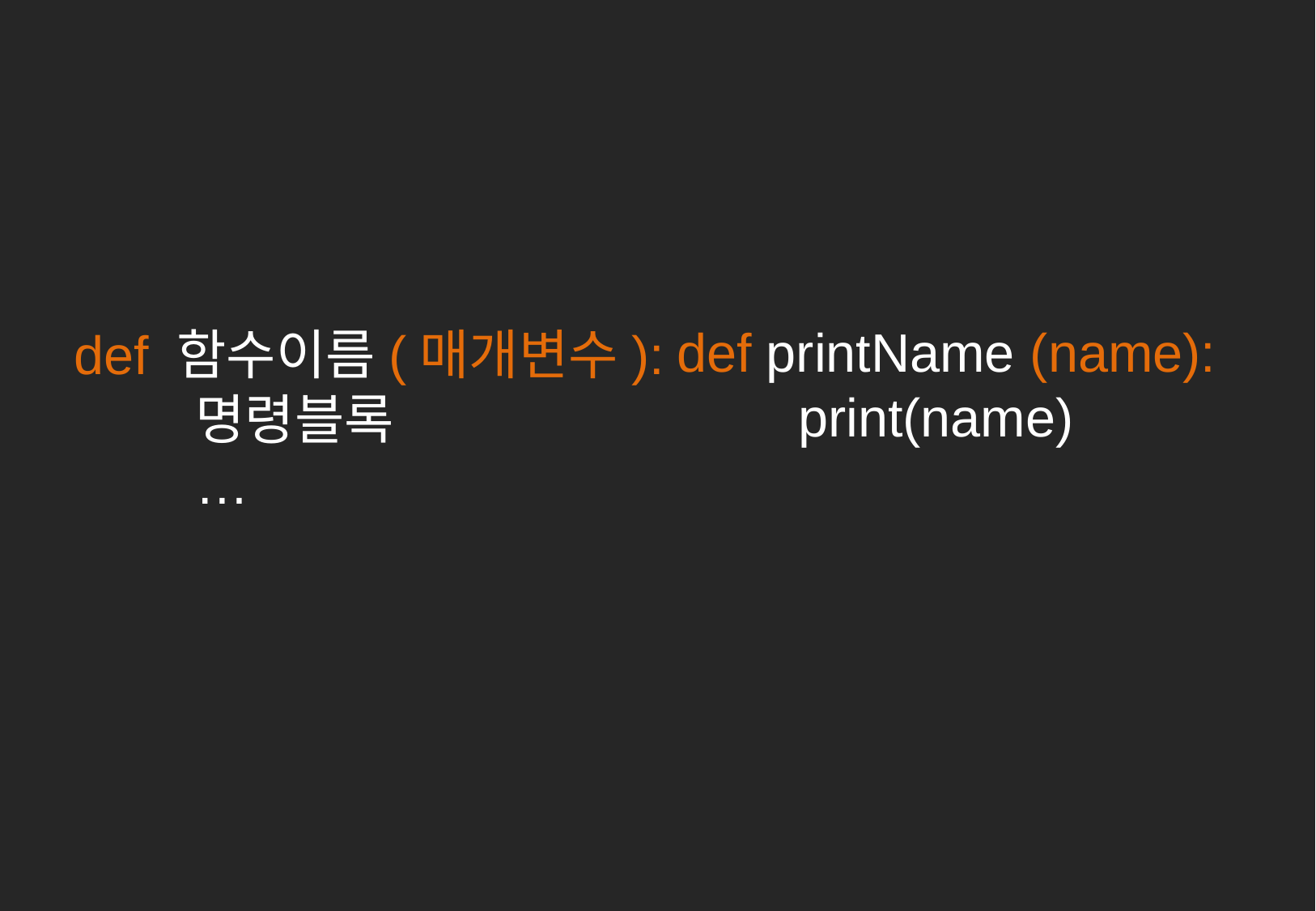

def printName (name):
	print(name)
def 함수이름(매개변수):
	명령블록
	…